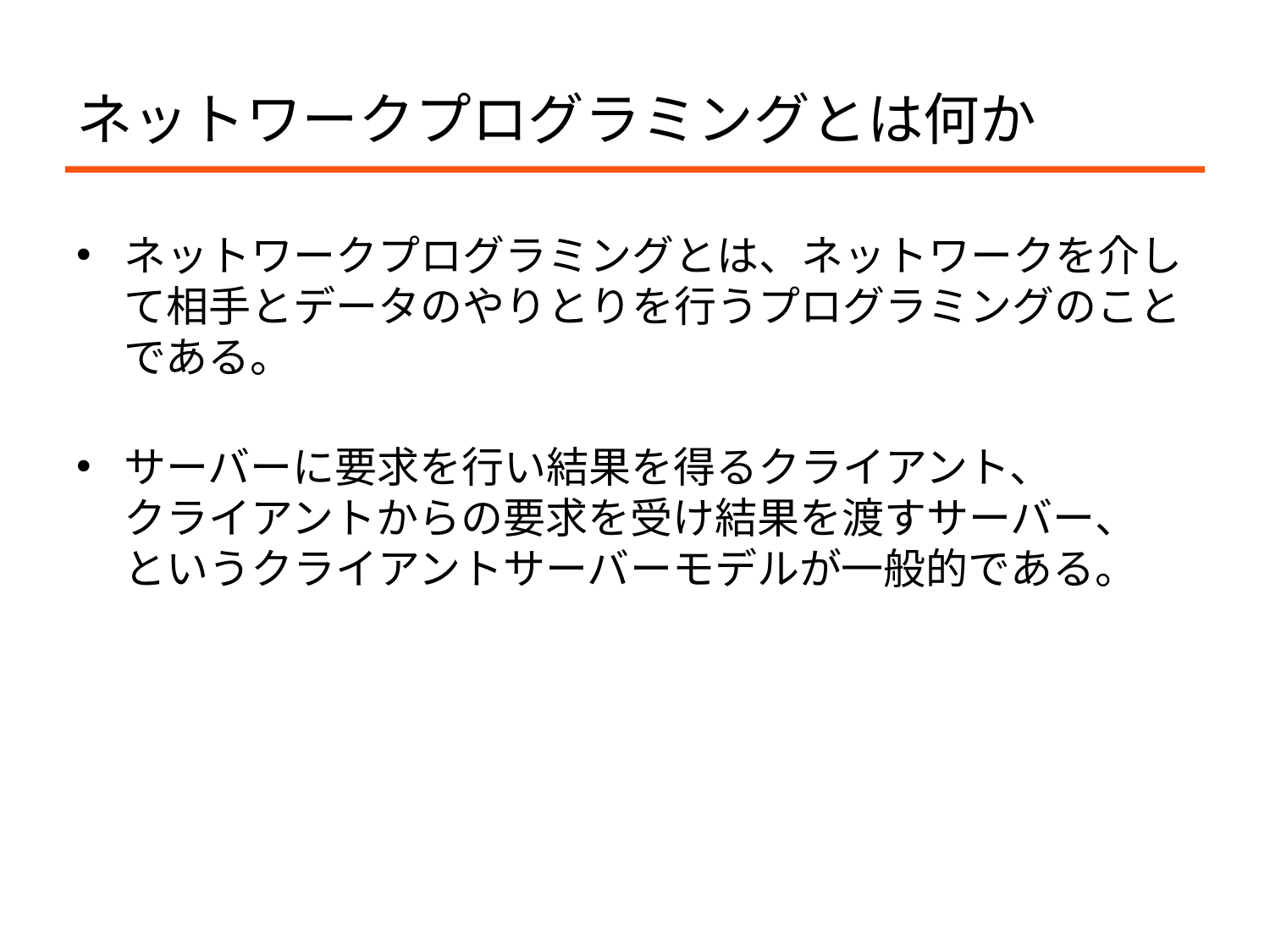

# ネットワークプログラミングとは何か
ネットワークプログラミングとは、ネットワークを介して相手とデータのやりとりを行うプログラミングのことである。
サーバーに要求を行い結果を得るクライアント、
クライアントからの要求を受け結果を渡すサーバー、
というクライアントサーバーモデルが一般的である。